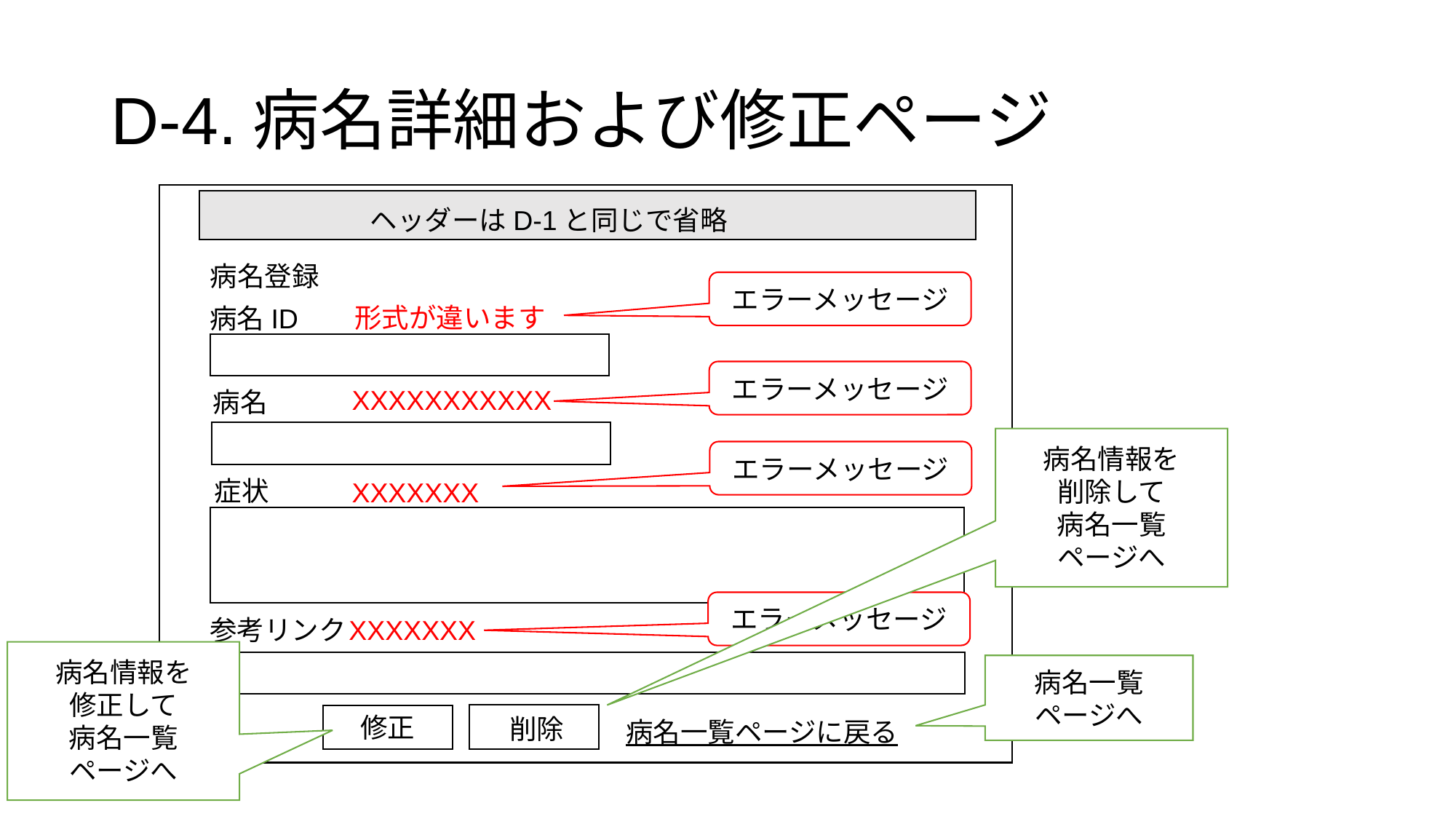

# D-4.病名詳細および修正ページ

ヘッダーはD-1と同じで省略
病名登録
エラーメッセージ
形式が違います
病名ID

エラーメッセージ
XXXXXXXXXXX
病名

病名情報を
削除して
病名一覧
ページへ
エラーメッセージ
症状
XXXXXXX

エラーメッセージ
XXXXXXX
参考リンク
病名情報を
修正して
病名一覧
ページへ

病名一覧
ページへ

修正

削除
病名一覧ページに戻る